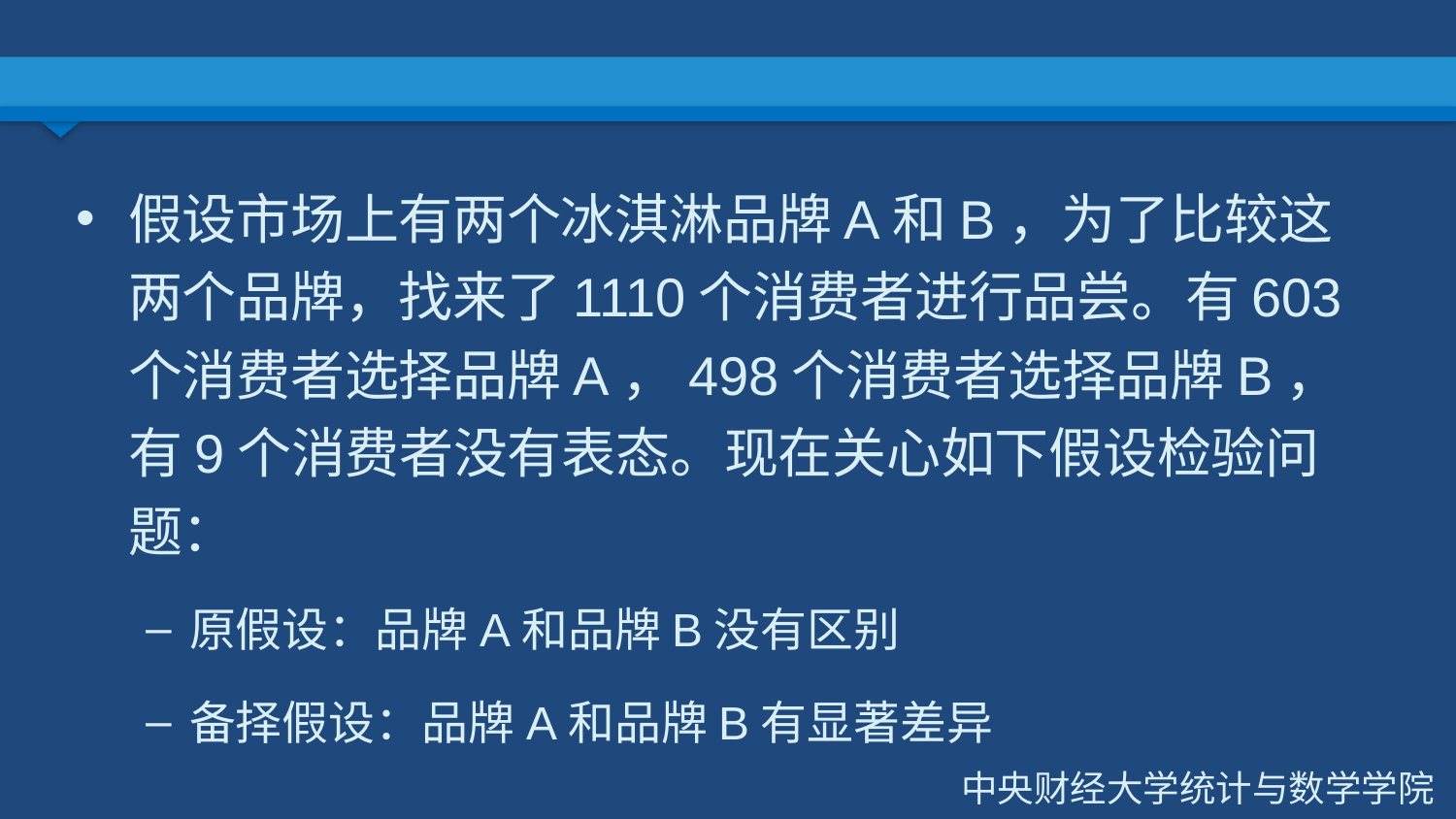

#
假设市场上有两个冰淇淋品牌A和B，为了比较这两个品牌，找来了1110个消费者进行品尝。有603个消费者选择品牌A，498个消费者选择品牌B，有9个消费者没有表态。现在关心如下假设检验问题：
原假设：品牌A和品牌B没有区别
备择假设：品牌A和品牌B有显著差异